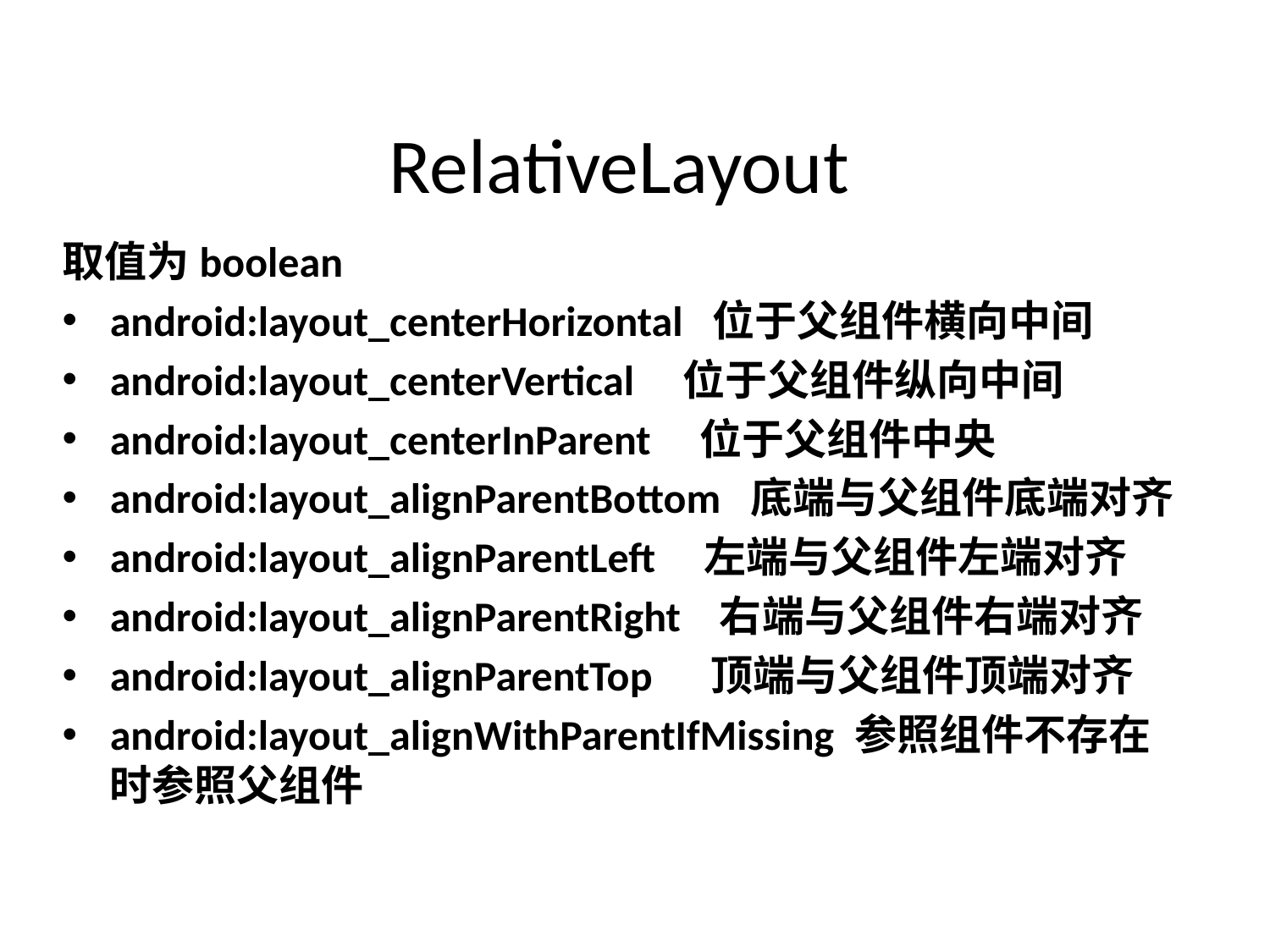

# RelativeLayout
取值为boolean
android:layout_centerHorizontal  位于父组件横向中间
android:layout_centerVertical    位于父组件纵向中间
android:layout_centerInParent    位于父组件中央
android:layout_alignParentBottom  底端与父组件底端对齐
android:layout_alignParentLeft    左端与父组件左端对齐
android:layout_alignParentRight   右端与父组件右端对齐
android:layout_alignParentTop     顶端与父组件顶端对齐
android:layout_alignWithParentIfMissing 参照组件不存在时参照父组件